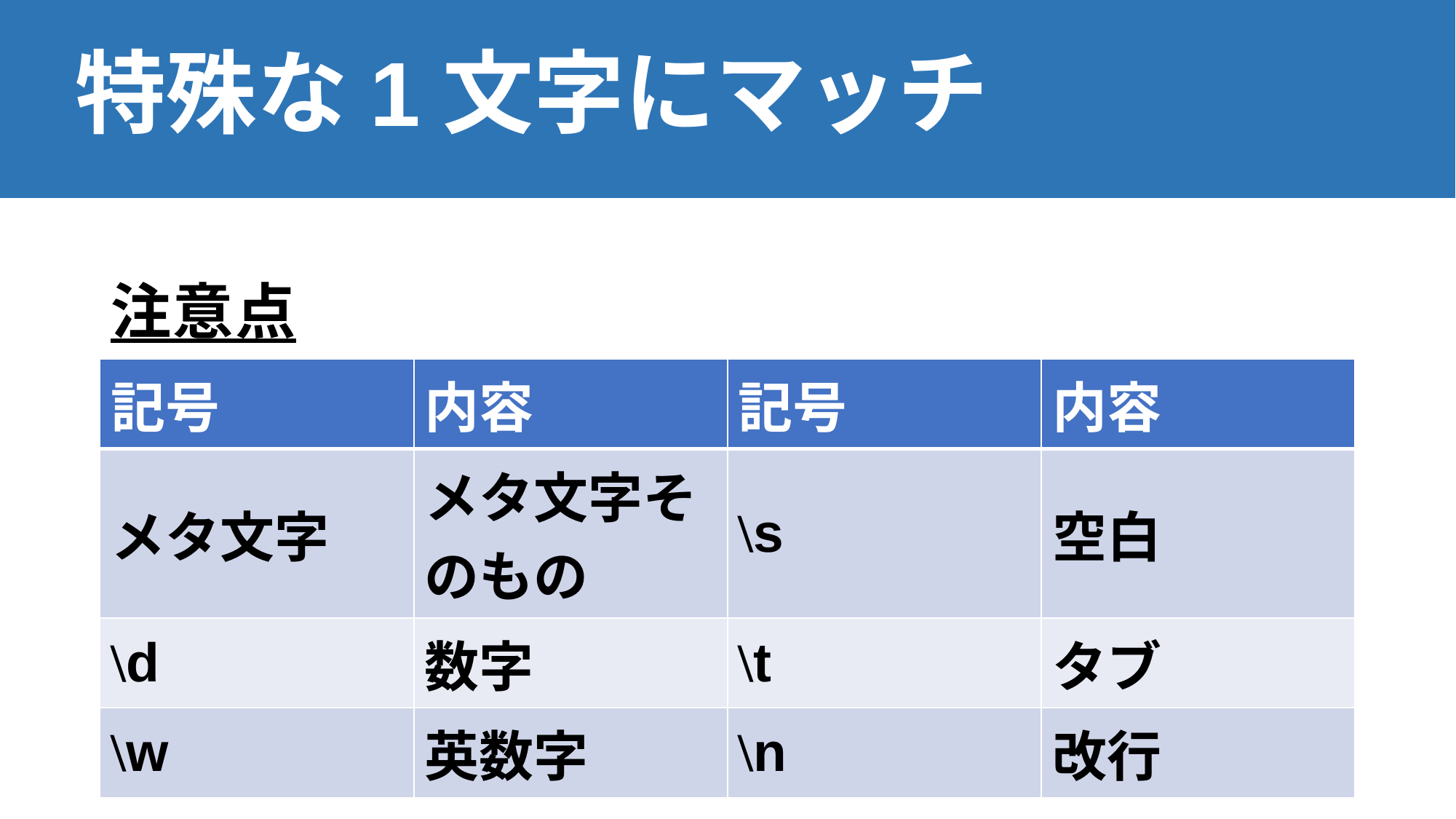

# 特殊な1文字にマッチ
注意点

| 記号 | 内容 | 記号 | 内容 |
| --- | --- | --- | --- |
| メタ文字 | メタ文字そのもの | \s | 空白 |
| \d | 数字 | \t | タブ |
| \w | 英数字 | \n | 改行 |